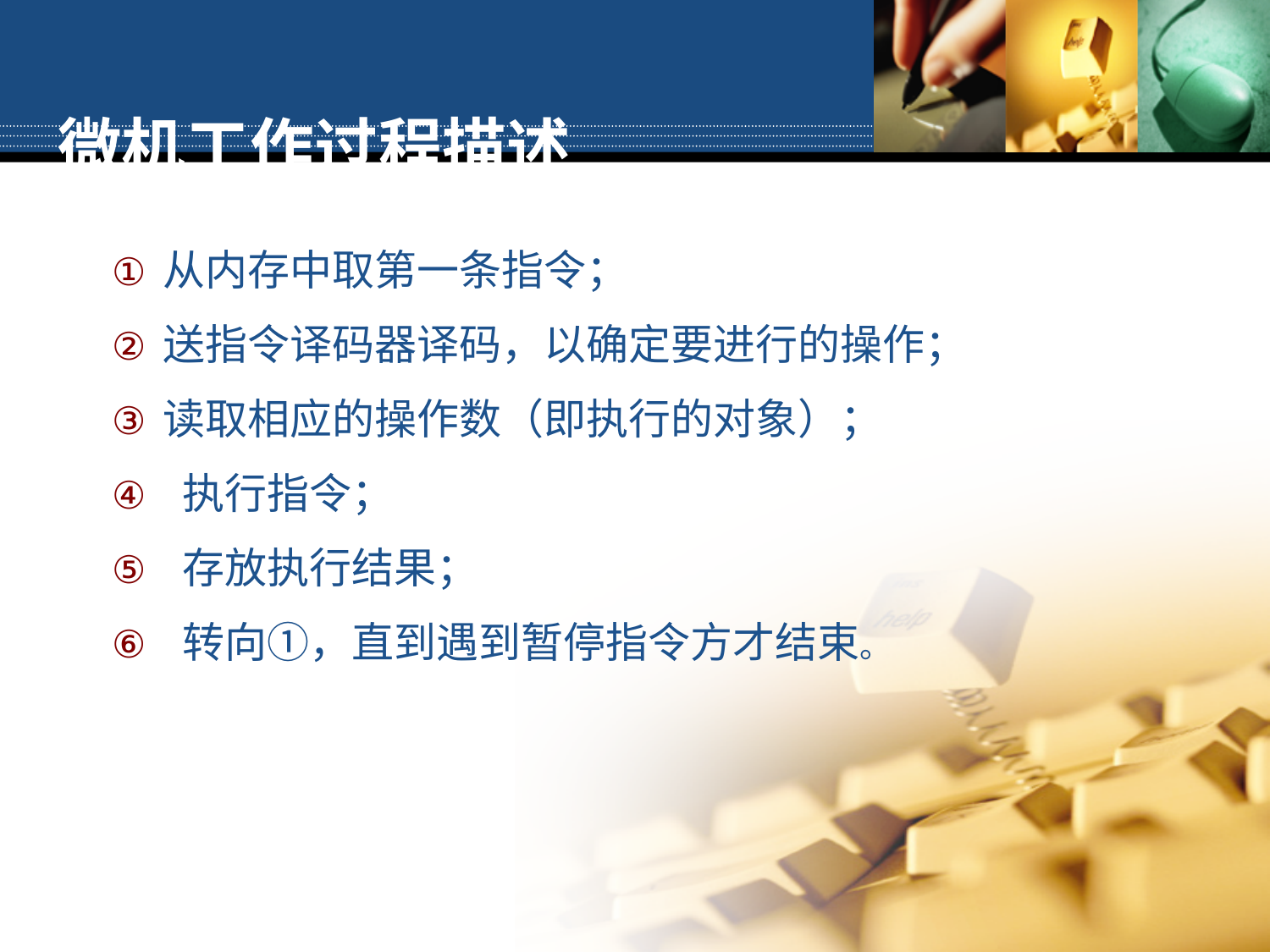

# 微机工作过程描述
从内存中取第一条指令；
送指令译码器译码，以确定要进行的操作；
读取相应的操作数（即执行的对象）；
 执行指令；
 存放执行结果；
 转向①，直到遇到暂停指令方才结束。